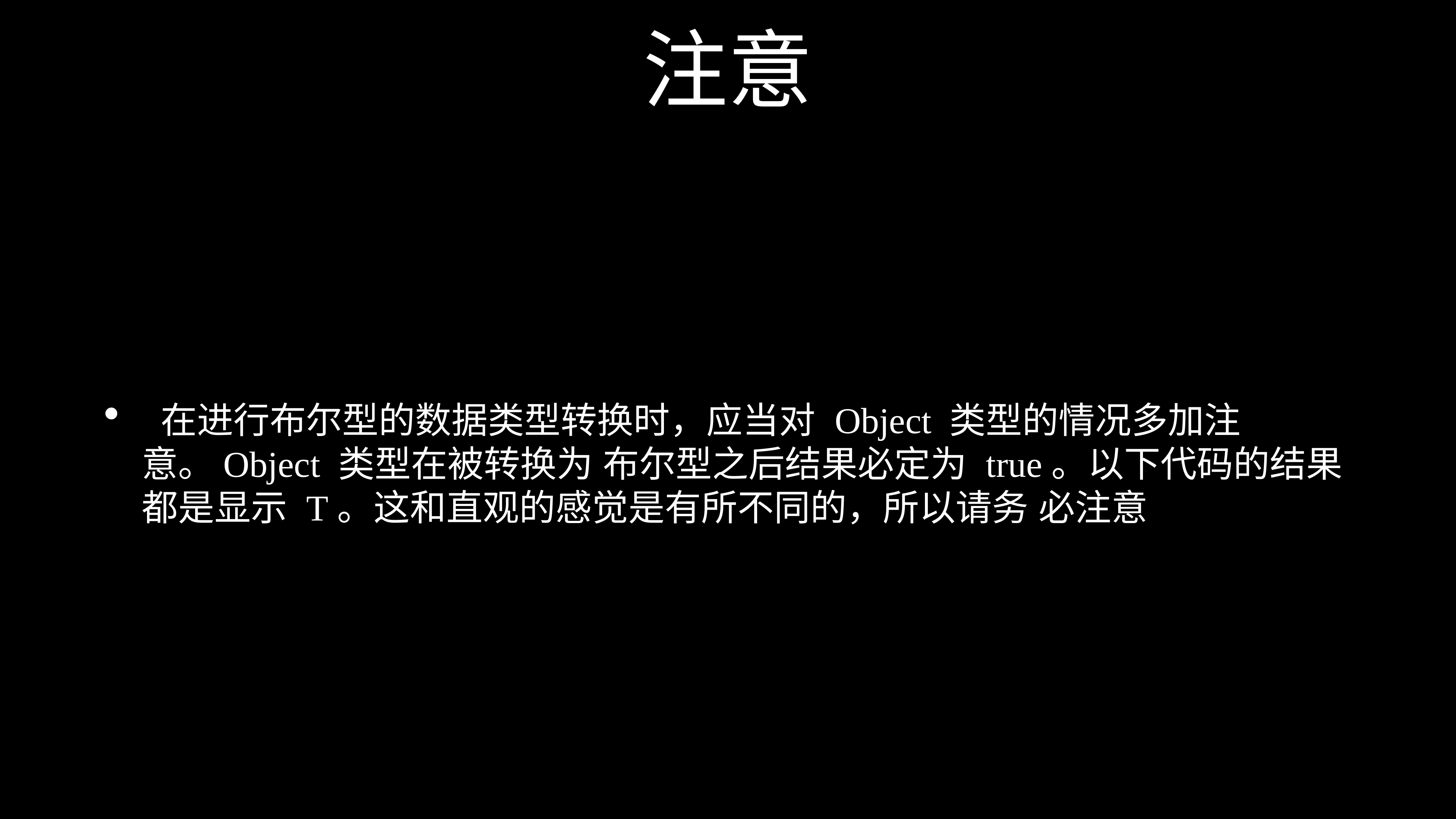

# 注意
 在进行布尔型的数据类型转换时，应当对 Object 类型的情况多加注意。Object 类型在被转换为 布尔型之后结果必定为 true。以下代码的结果都是显示 T。这和直观的感觉是有所不同的，所以请务 必注意